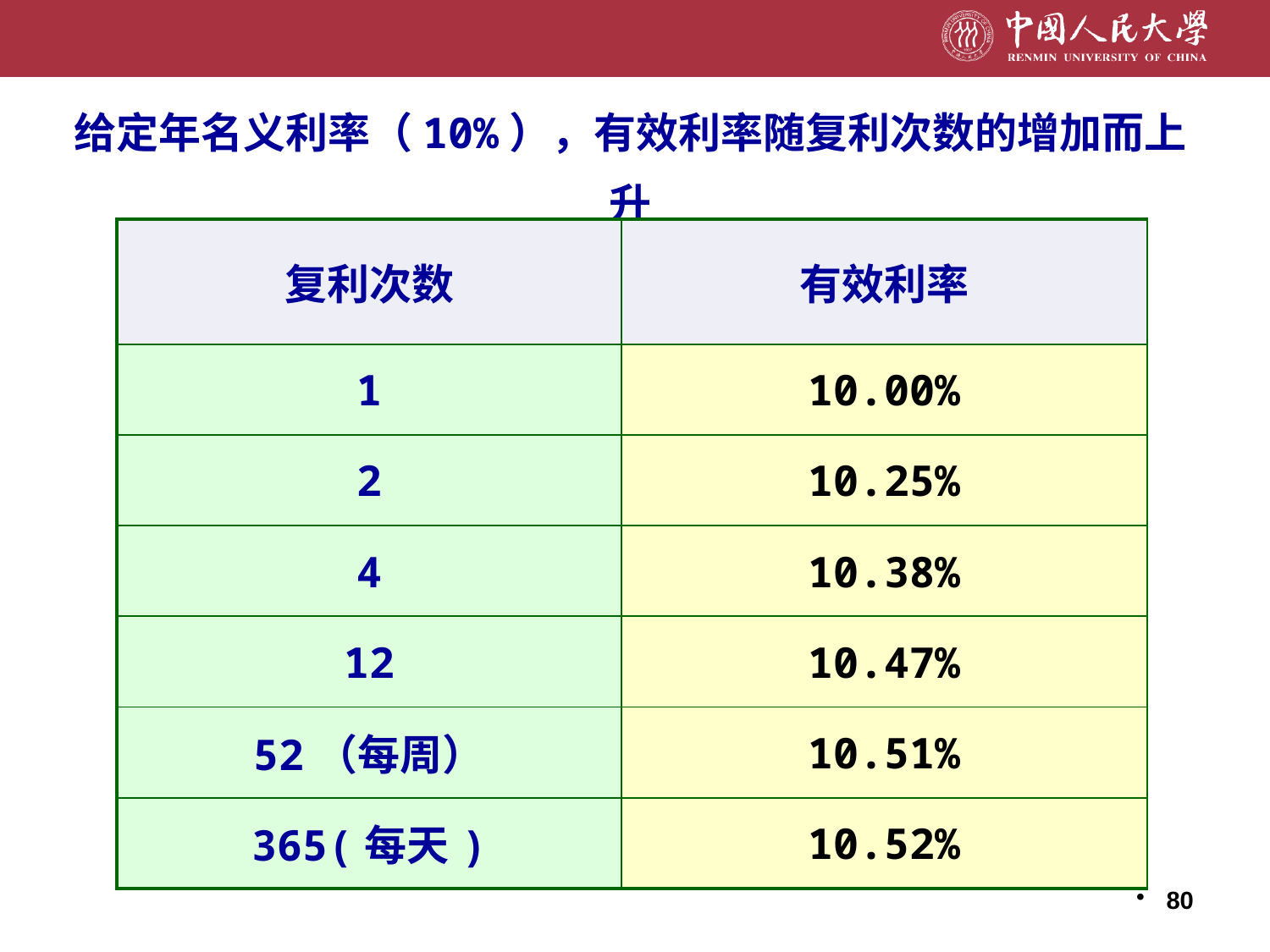

给定年名义利率（10%），有效利率随复利次数的增加而上升
| 复利次数 | 有效利率 |
| --- | --- |
| 1 | 10.00% |
| 2 | 10.25% |
| 4 | 10.38% |
| 12 | 10.47% |
| 52（每周） | 10.51% |
| 365(每天) | 10.52% |
80